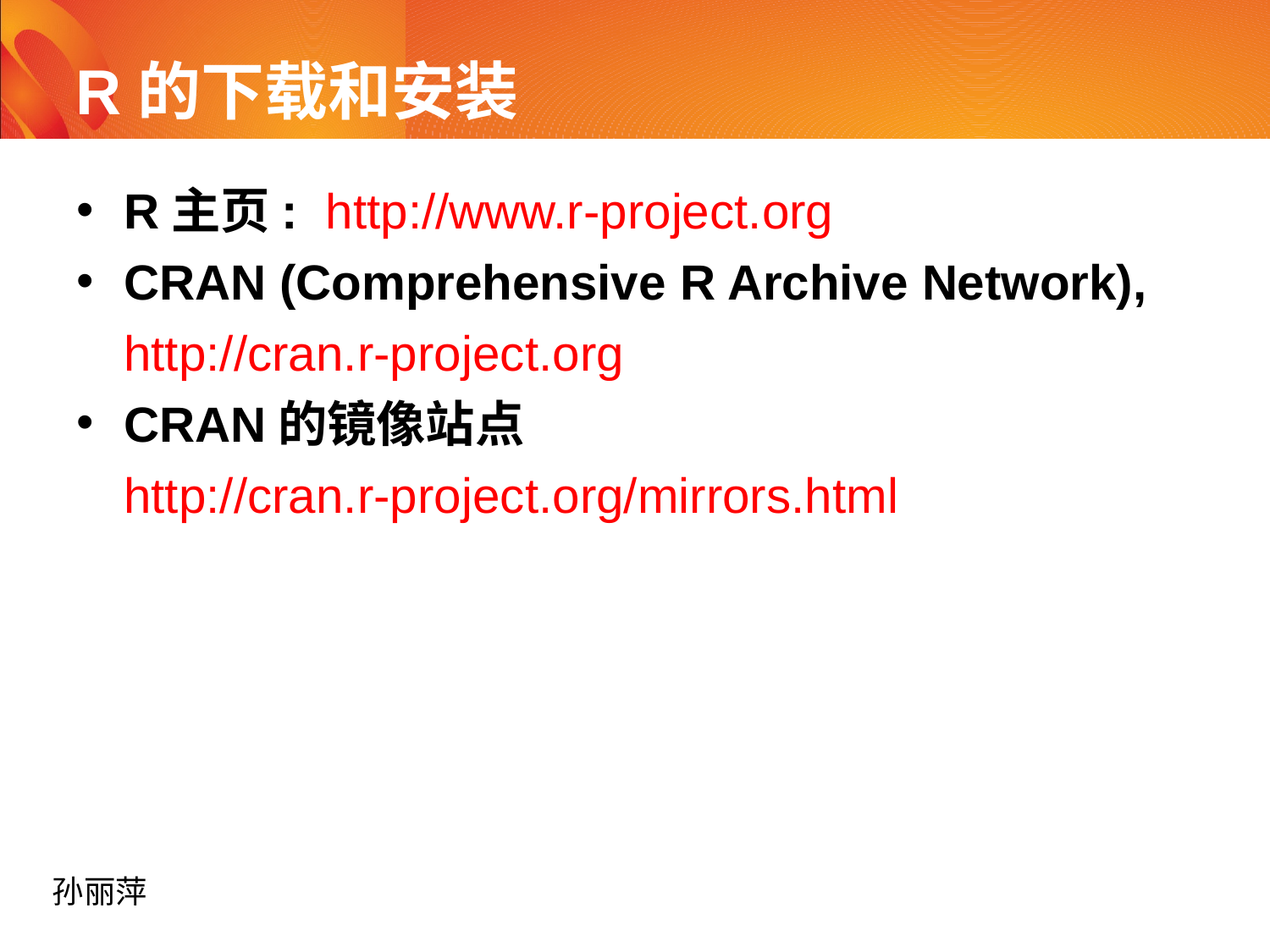

# R的下载和安装
R主页:  http://www.r-project.org
CRAN (Comprehensive R Archive Network),   http://cran.r-project.org
CRAN的镜像站点
http://cran.r-project.org/mirrors.html
8